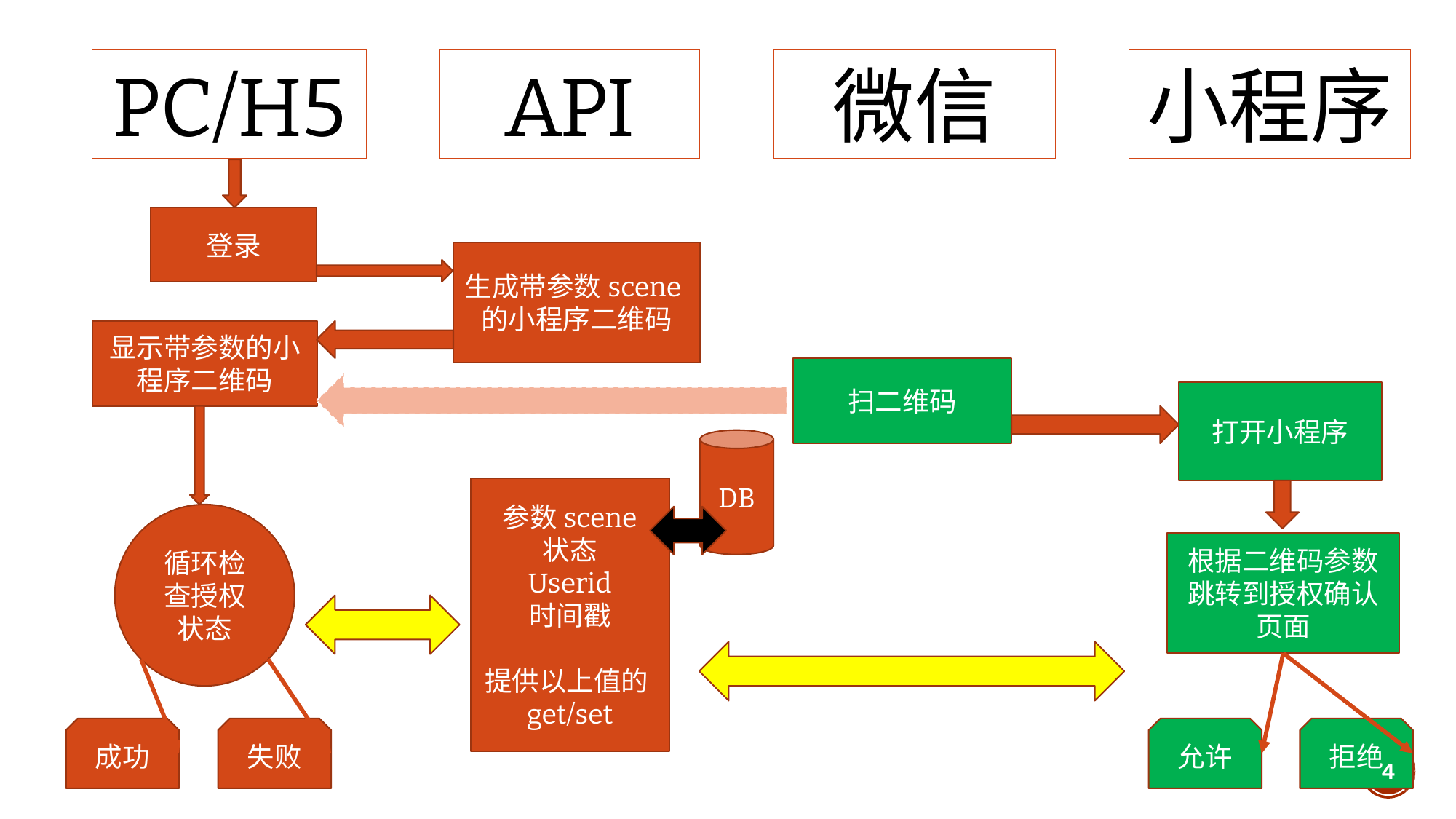

PC/H5
API
微信
小程序

登录
生成带参数scene的小程序二维码

显示带参数的小程序二维码
扫二维码

打开小程序

DB
参数scene
状态
Userid
时间戳

提供以上值的get/set

循环检查授权状态

根据二维码参数
跳转到授权确认页面

成功
允许
拒绝
失败
4